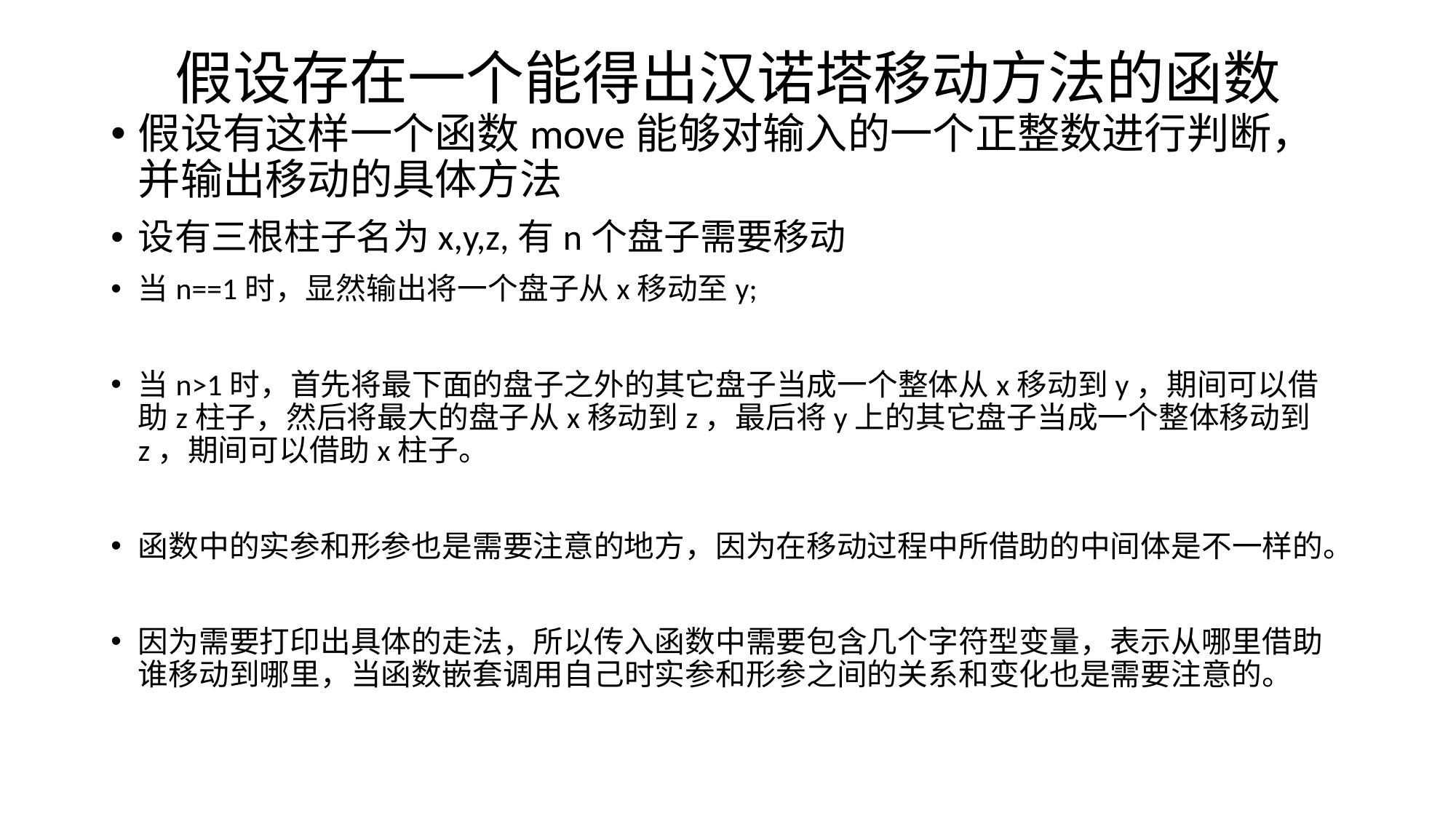

# 假设存在一个能得出汉诺塔移动方法的函数
假设有这样一个函数move能够对输入的一个正整数进行判断，并输出移动的具体方法
设有三根柱子名为x,y,z,有n个盘子需要移动
当n==1时，显然输出将一个盘子从x移动至y;

当n>1时，首先将最下面的盘子之外的其它盘子当成一个整体从x移动到y，期间可以借助z柱子，然后将最大的盘子从x移动到z，最后将y上的其它盘子当成一个整体移动到z，期间可以借助x柱子。

函数中的实参和形参也是需要注意的地方，因为在移动过程中所借助的中间体是不一样的。

因为需要打印出具体的走法，所以传入函数中需要包含几个字符型变量，表示从哪里借助谁移动到哪里，当函数嵌套调用自己时实参和形参之间的关系和变化也是需要注意的。